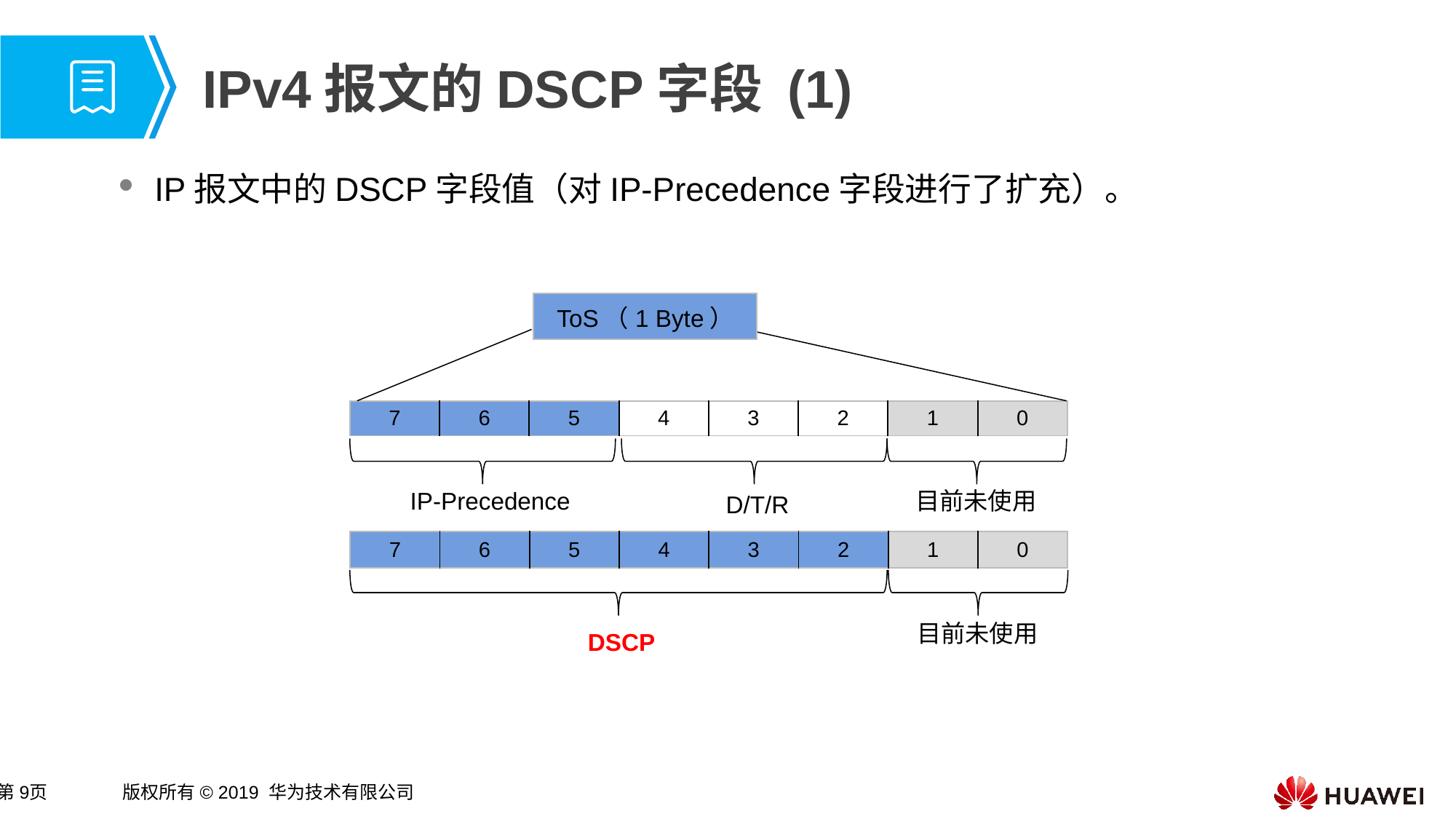

# IPv4报文的DSCP字段 (1)
IP报文中的DSCP字段值（对IP-Precedence字段进行了扩充）。
| ToS（1 Byte） |
| --- |

| 7 | 6 | 5 | 4 | 3 | 2 | 1 | 0 |
| --- | --- | --- | --- | --- | --- | --- | --- |
IP-Precedence
目前未使用
D/T/R

| 7 | 6 | 5 | 4 | 3 | 2 | 1 | 0 |
| --- | --- | --- | --- | --- | --- | --- | --- |
目前未使用
DSCP